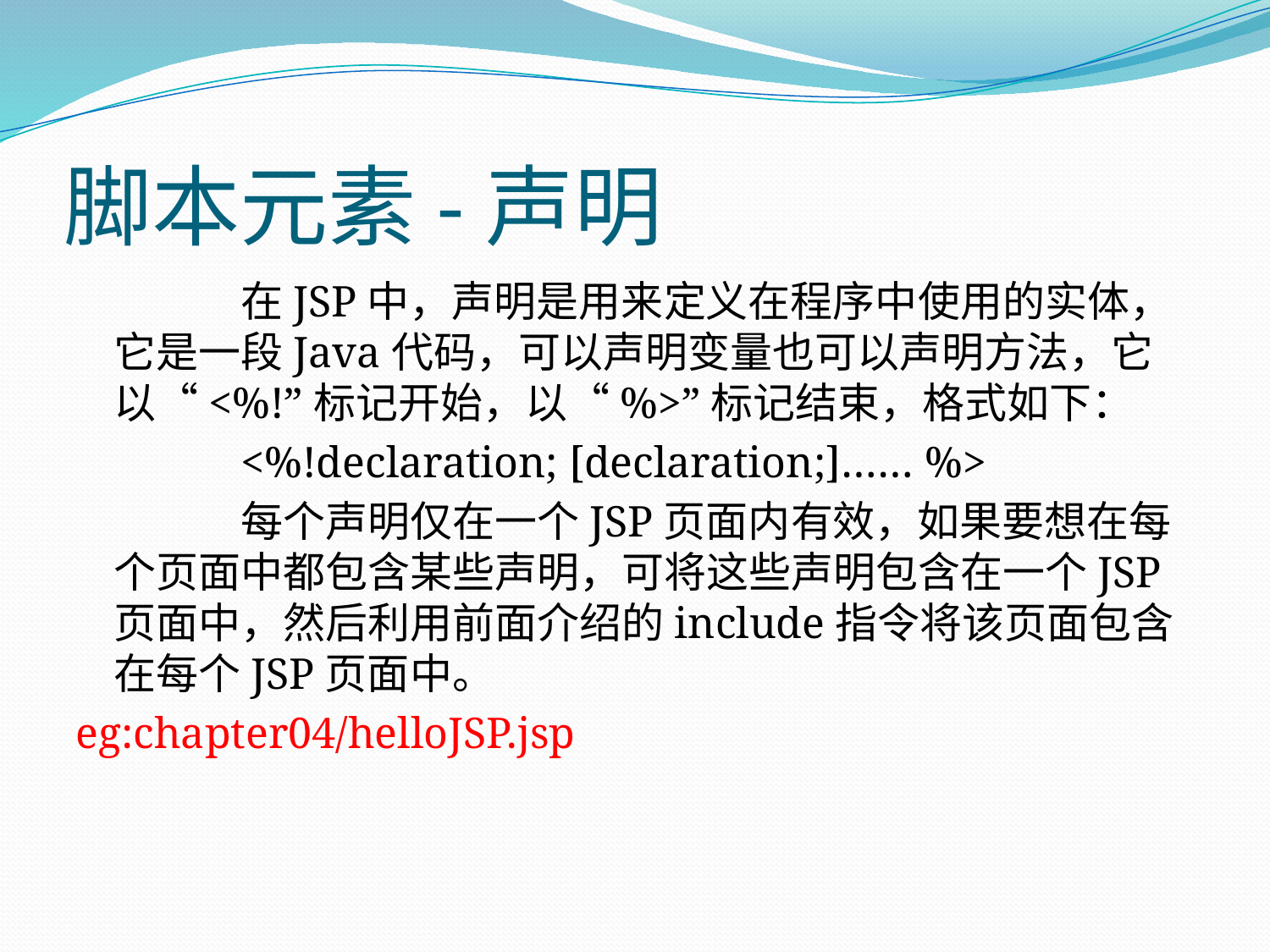

# 脚本元素-声明
		在JSP中，声明是用来定义在程序中使用的实体，它是一段Java代码，可以声明变量也可以声明方法，它以“<%!”标记开始，以“%>”标记结束，格式如下：
		<%!declaration; [declaration;]…… %>
		每个声明仅在一个JSP页面内有效，如果要想在每个页面中都包含某些声明，可将这些声明包含在一个JSP页面中，然后利用前面介绍的include指令将该页面包含在每个JSP页面中。
eg:chapter04/helloJSP.jsp